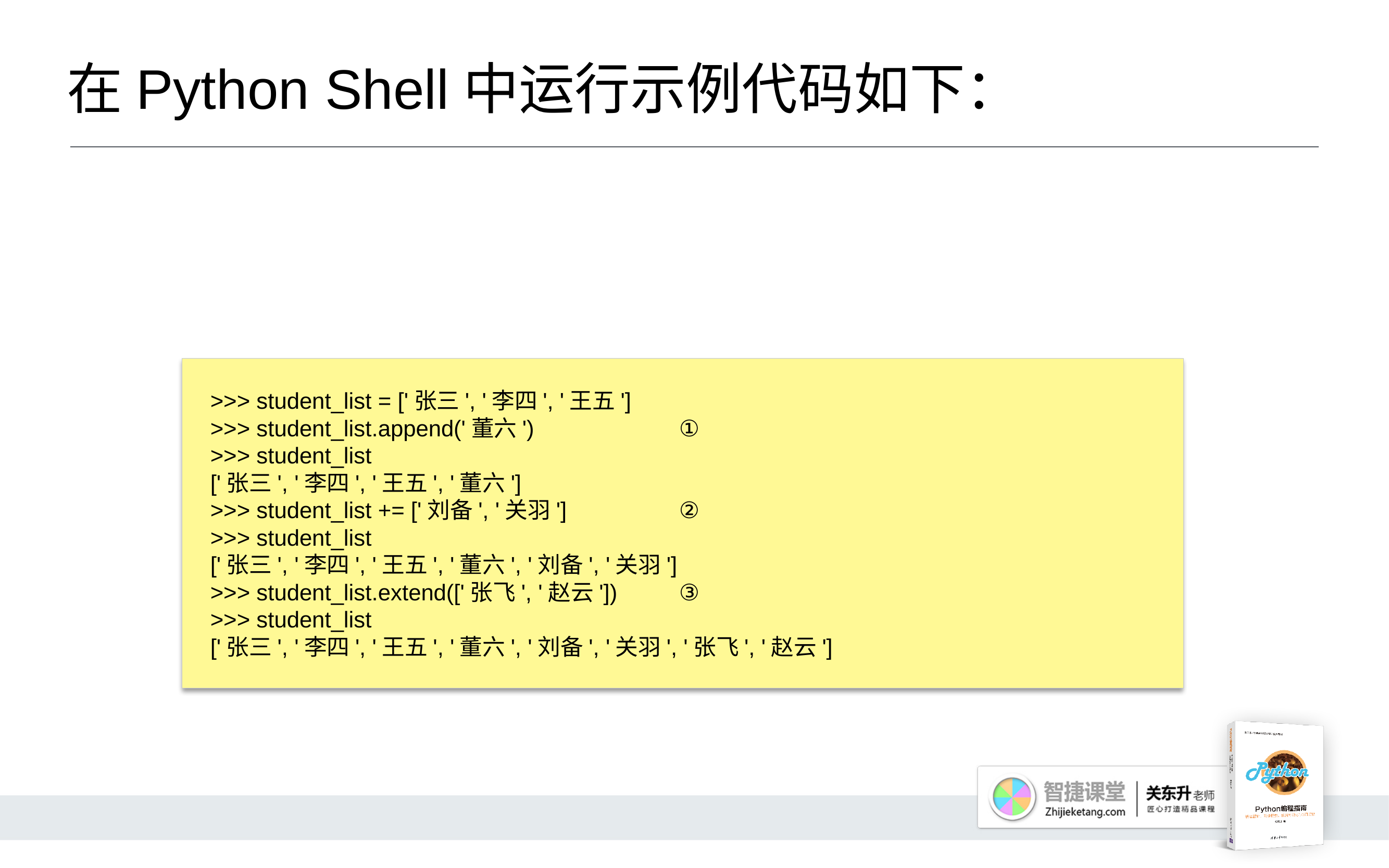

# 在Python Shell中运行示例代码如下：
>>> student_list = ['张三', '李四', '王五']
>>> student_list.append('董六')		①
>>> student_list
['张三', '李四', '王五', '董六']
>>> student_list += ['刘备', '关羽']		②
>>> student_list
['张三', '李四', '王五', '董六', '刘备', '关羽']
>>> student_list.extend(['张飞', '赵云'])	③
>>> student_list
['张三', '李四', '王五', '董六', '刘备', '关羽', '张飞', '赵云']